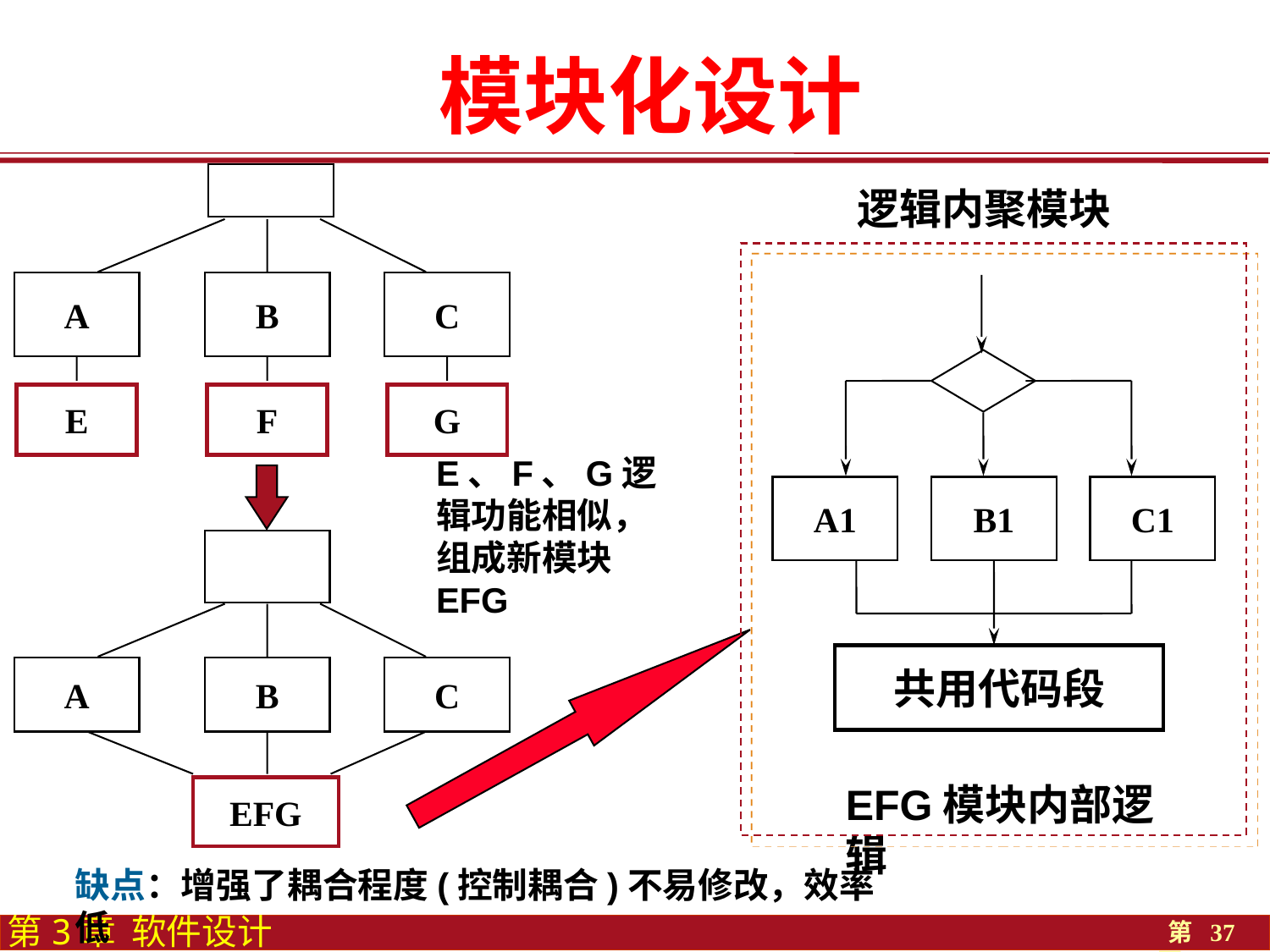

模块化设计

逻辑内聚模块

A1
B1
C1

共用代码段
EFG模块内部逻辑

A
B
C

E
F
G
E、F、G逻辑功能相似，组成新模块EFG

A
B
C

EFG
缺点：增强了耦合程度(控制耦合)不易修改，效率低